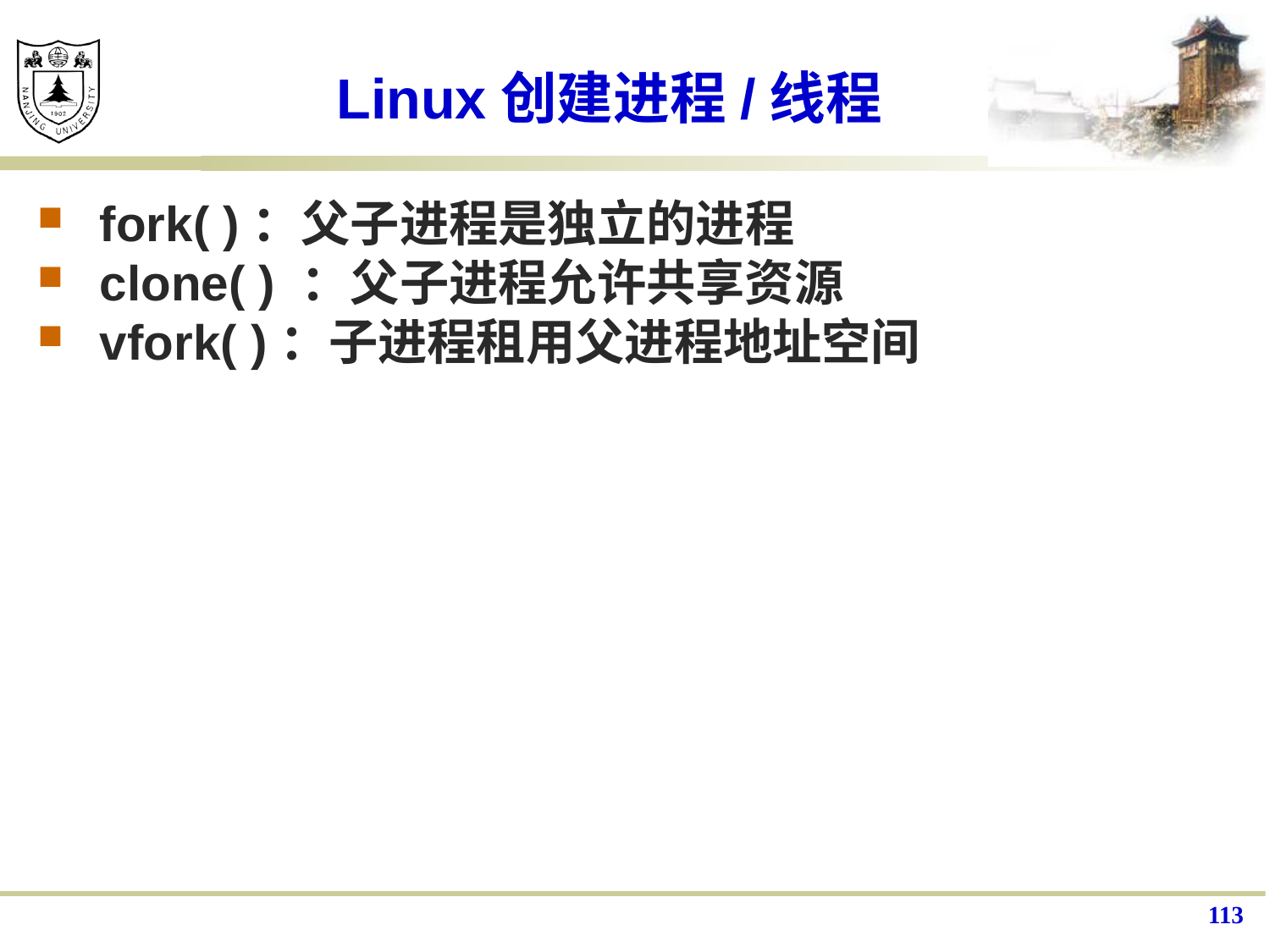

# Linux创建进程/线程
fork( )：父子进程是独立的进程
clone( ) ：父子进程允许共享资源
vfork( )：子进程租用父进程地址空间

113